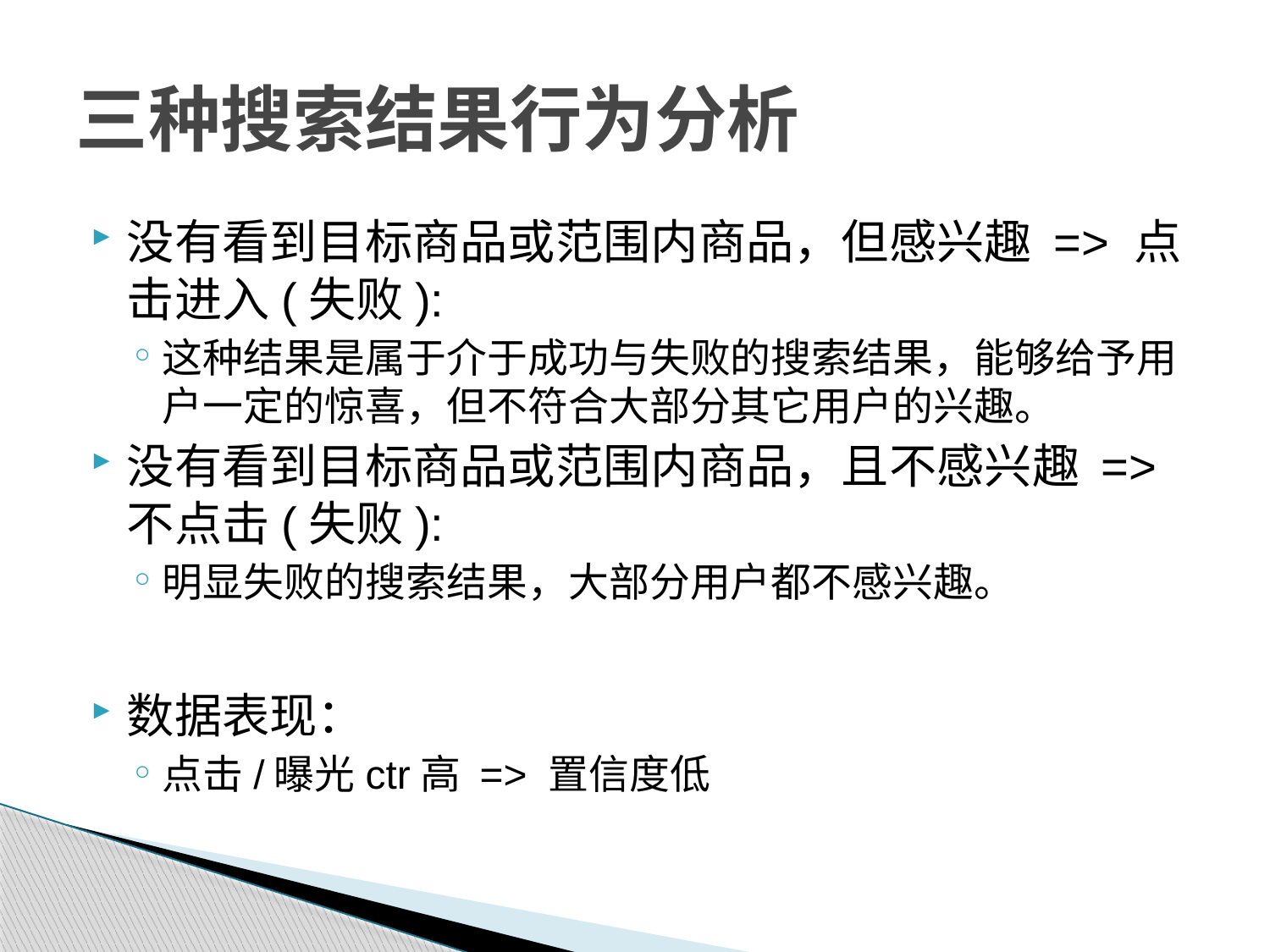

# 三种搜索结果行为分析
没有看到目标商品或范围内商品，但感兴趣 => 点击进入(失败):
这种结果是属于介于成功与失败的搜索结果，能够给予用户一定的惊喜，但不符合大部分其它用户的兴趣。
没有看到目标商品或范围内商品，且不感兴趣 =>不点击(失败):
明显失败的搜索结果，大部分用户都不感兴趣。

数据表现：
点击/曝光ctr高 => 置信度低